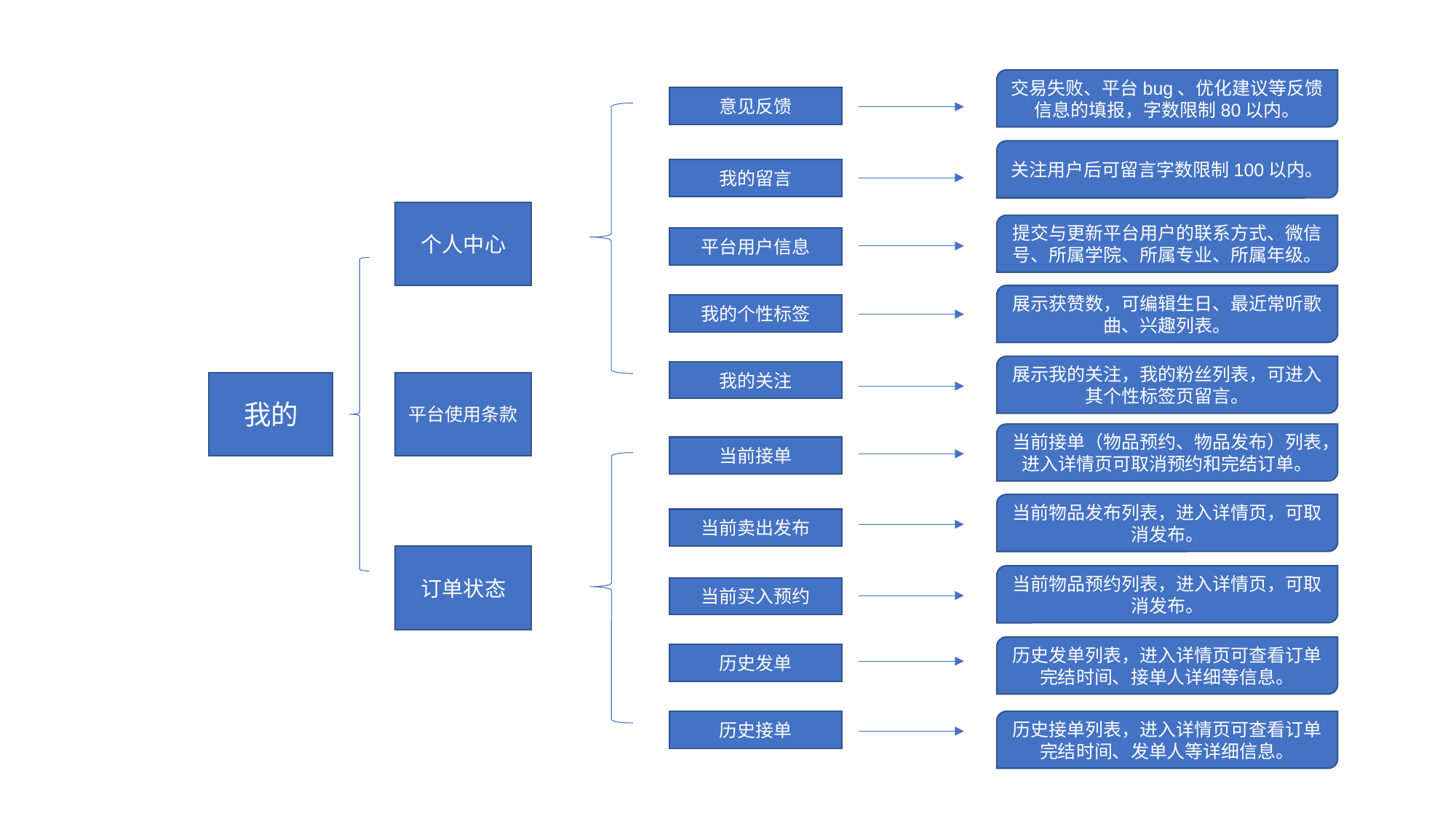

交易失败、平台bug、优化建议等反馈信息的填报，字数限制80以内。
意见反馈

关注用户后可留言字数限制100以内。
我的留言
个人中心
提交与更新平台用户的联系方式、微信号、所属学院、所属专业、所属年级。
平台用户信息

展示获赞数，可编辑生日、最近常听歌曲、兴趣列表。
我的个性标签
展示我的关注，我的粉丝列表，可进入其个性标签页留言。
我的关注
我的
平台使用条款
当前接单（物品预约、物品发布）列表，进入详情页可取消预约和完结订单。
当前接单

当前物品发布列表，进入详情页，可取消发布。
当前卖出发布
订单状态
当前物品预约列表，进入详情页，可取消发布。
当前买入预约
历史发单列表，进入详情页可查看订单完结时间、接单人详细等信息。
历史发单
历史接单
历史接单列表，进入详情页可查看订单完结时间、发单人等详细信息。